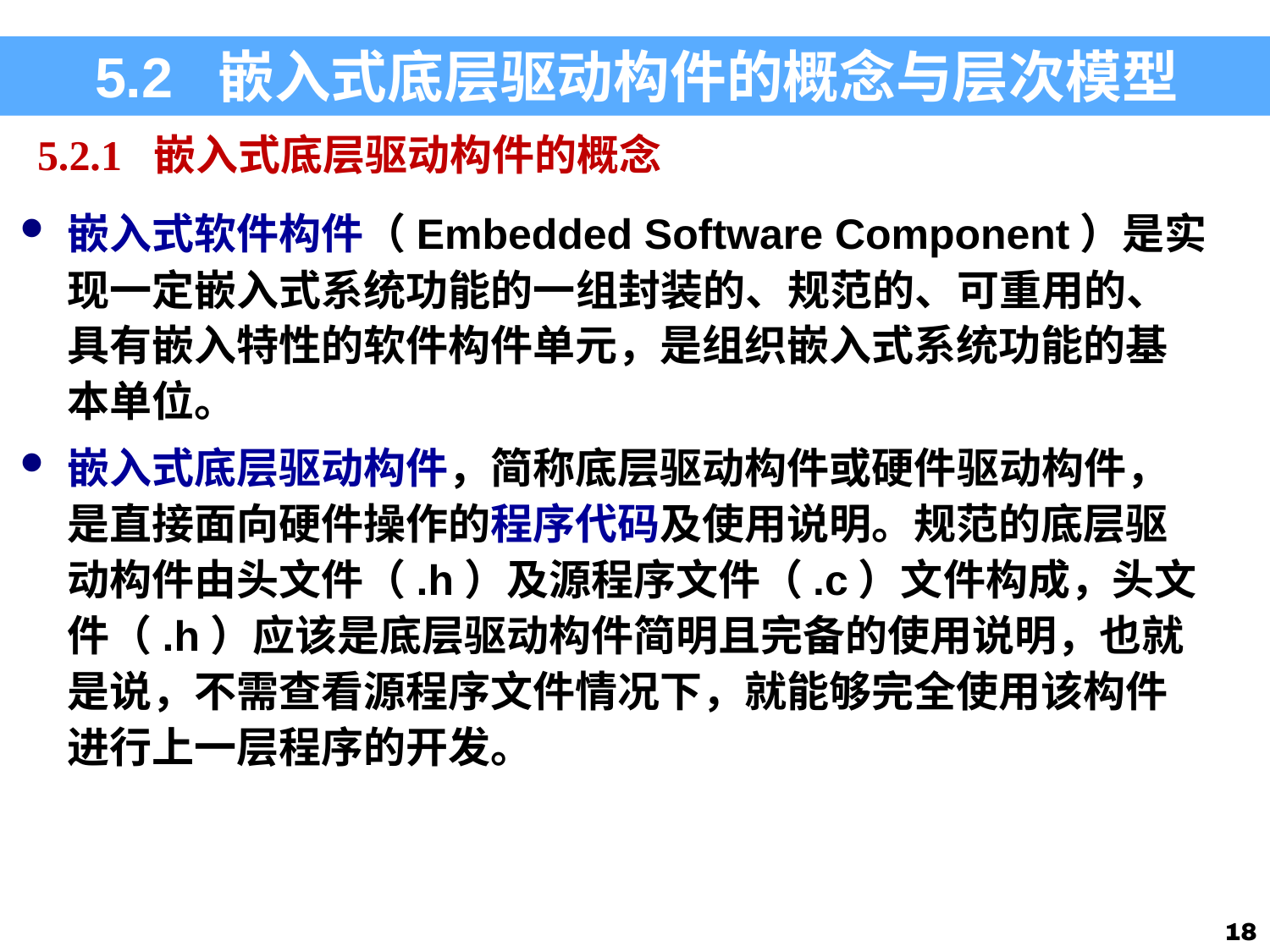

5.2  嵌入式底层驱动构件的概念与层次模型
5.2.1  嵌入式底层驱动构件的概念
嵌入式软件构件（Embedded Software Component）是实现一定嵌入式系统功能的一组封装的、规范的、可重用的、具有嵌入特性的软件构件单元，是组织嵌入式系统功能的基本单位。
嵌入式底层驱动构件，简称底层驱动构件或硬件驱动构件，是直接面向硬件操作的程序代码及使用说明。规范的底层驱动构件由头文件（.h）及源程序文件（.c）文件构成，头文件（.h）应该是底层驱动构件简明且完备的使用说明，也就是说，不需查看源程序文件情况下，就能够完全使用该构件进行上一层程序的开发。
18